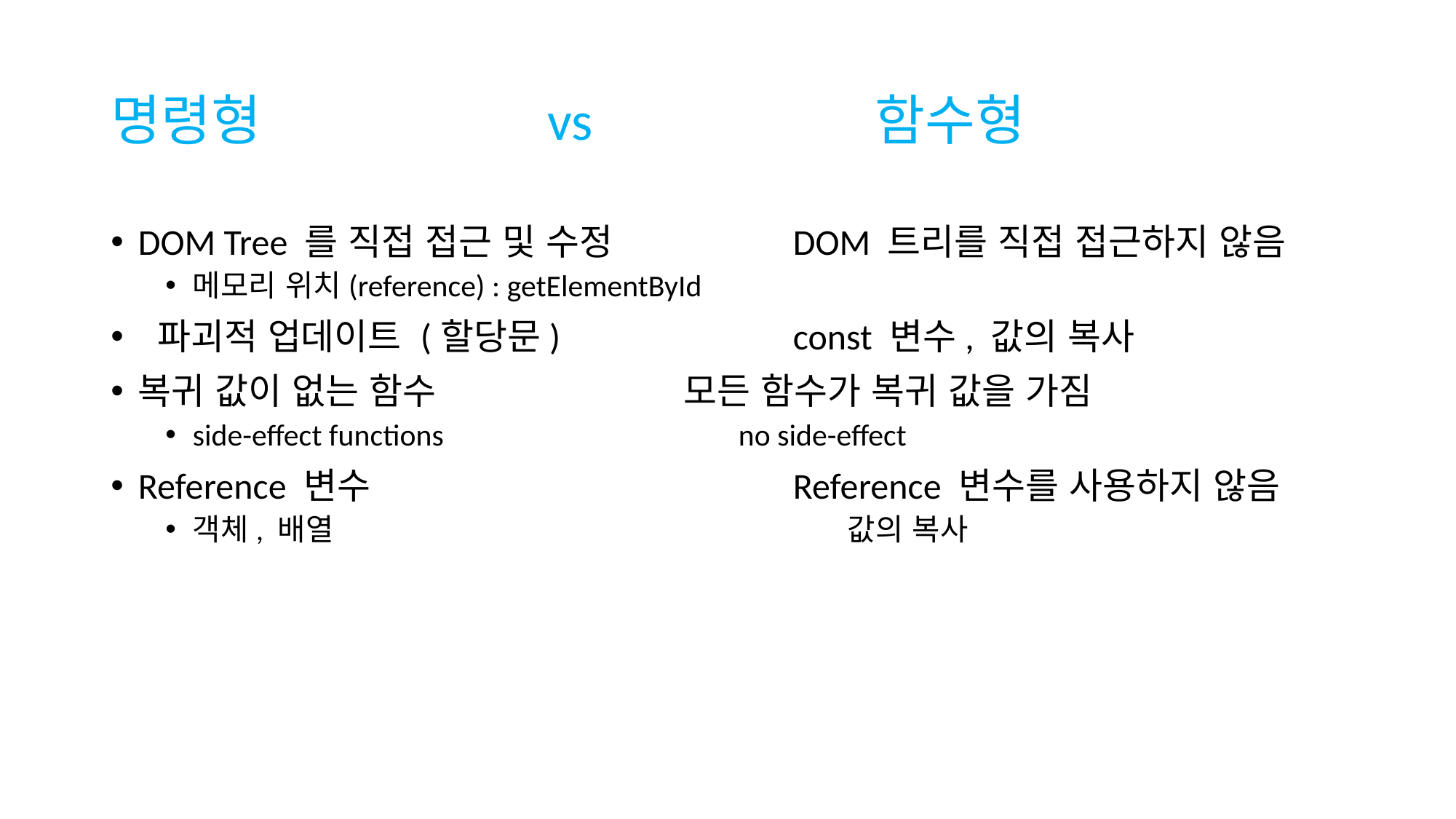

# 명령형 			vs 			함수형
DOM Tree 를 직접 접근 및 수정		DOM 트리를 직접 접근하지 않음
메모리 위치(reference) : getElementById
 파괴적 업데이트 (할당문)      		const 변수, 값의 복사
복귀 값이 없는 함수	 		모든 함수가 복귀 값을 가짐
side-effect functions			no side-effect
Reference 변수				Reference 변수를 사용하지 않음
객체, 배열					값의 복사